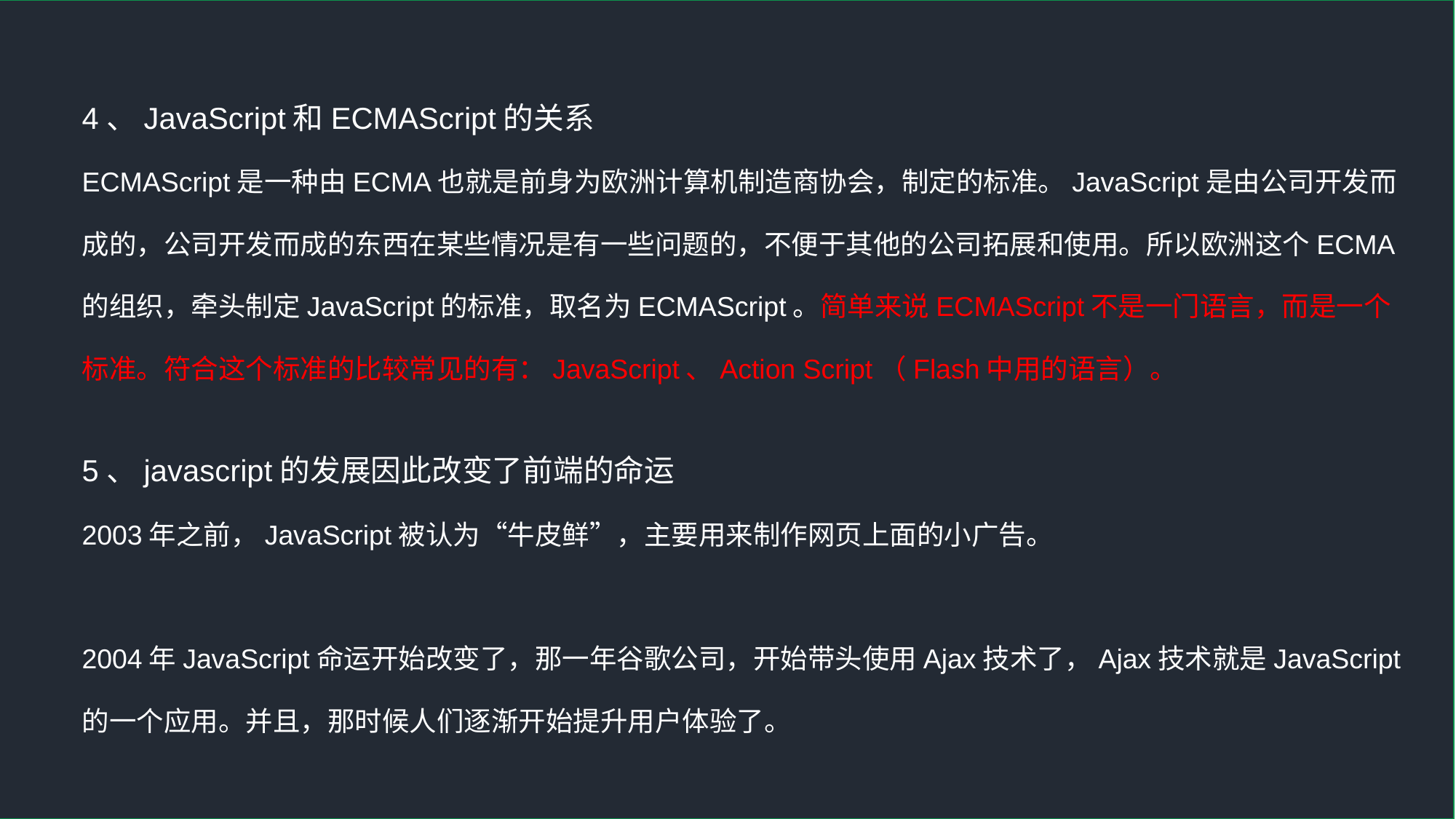

4、JavaScript和ECMAScript的关系
ECMAScript是一种由ECMA也就是前身为欧洲计算机制造商协会，制定的标准。JavaScript是由公司开发而成的，公司开发而成的东西在某些情况是有一些问题的，不便于其他的公司拓展和使用。所以欧洲这个ECMA的组织，牵头制定JavaScript的标准，取名为ECMAScript。简单来说ECMAScript不是一门语言，而是一个标准。符合这个标准的比较常见的有：JavaScript、Action Script（Flash中用的语言）。

5、javascript的发展因此改变了前端的命运
2003年之前，JavaScript被认为“牛皮鲜”，主要用来制作网页上面的小广告。

2004年JavaScript命运开始改变了，那一年谷歌公司，开始带头使用Ajax技术了，Ajax技术就是JavaScript的一个应用。并且，那时候人们逐渐开始提升用户体验了。